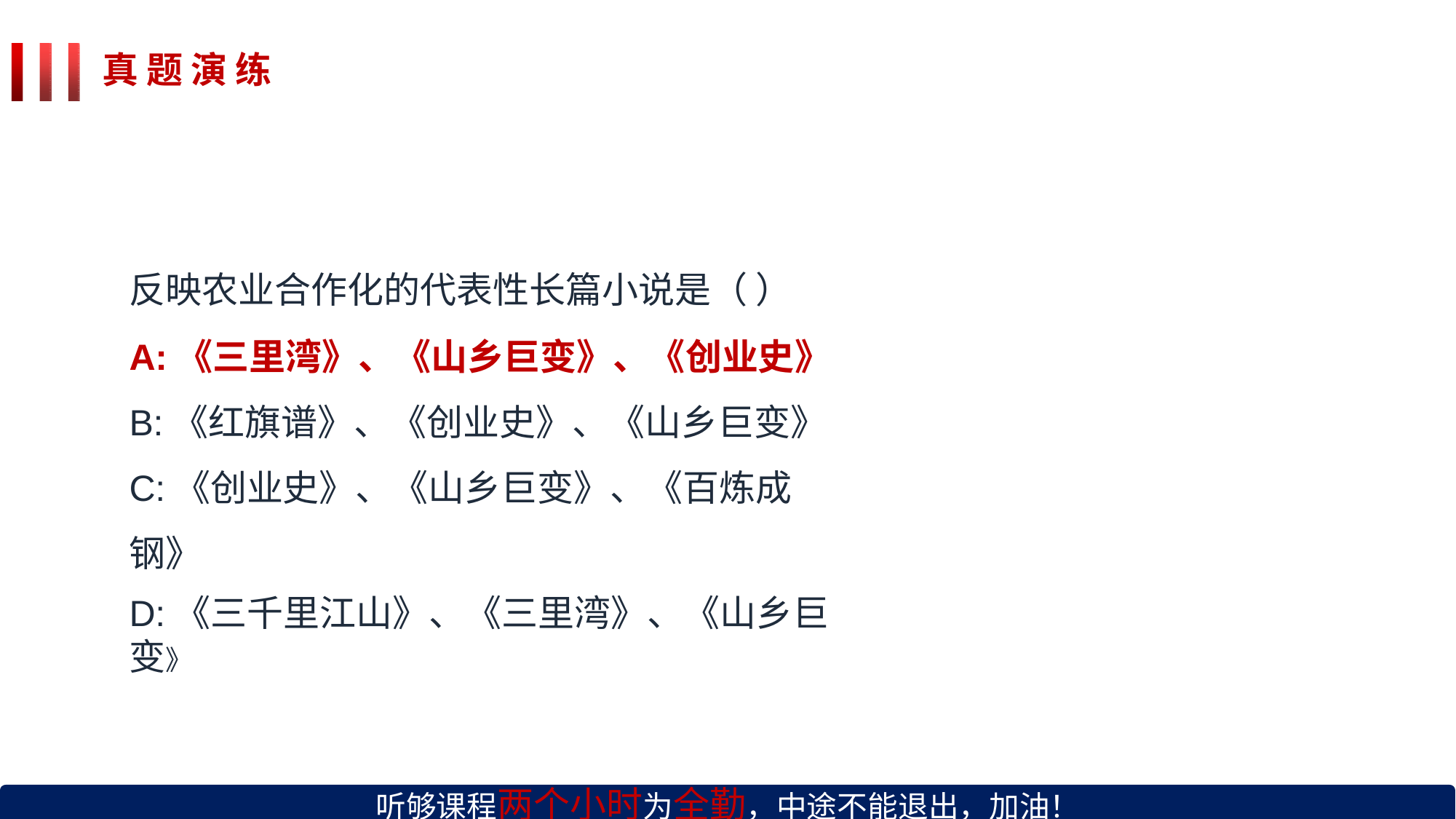

# 真 题 演 练
反映农业合作化的代表性长篇小说是（ ）
A:《三里湾》、《山乡巨变》、《创业史》 B:《红旗谱》、《创业史》、《山乡巨变》 C:《创业史》、《山乡巨变》、《百炼成钢》
D:《三千里江山》、《三里湾》、《山乡巨变》
72

听够课程两个小时为全勤，中途不能退出，加油！